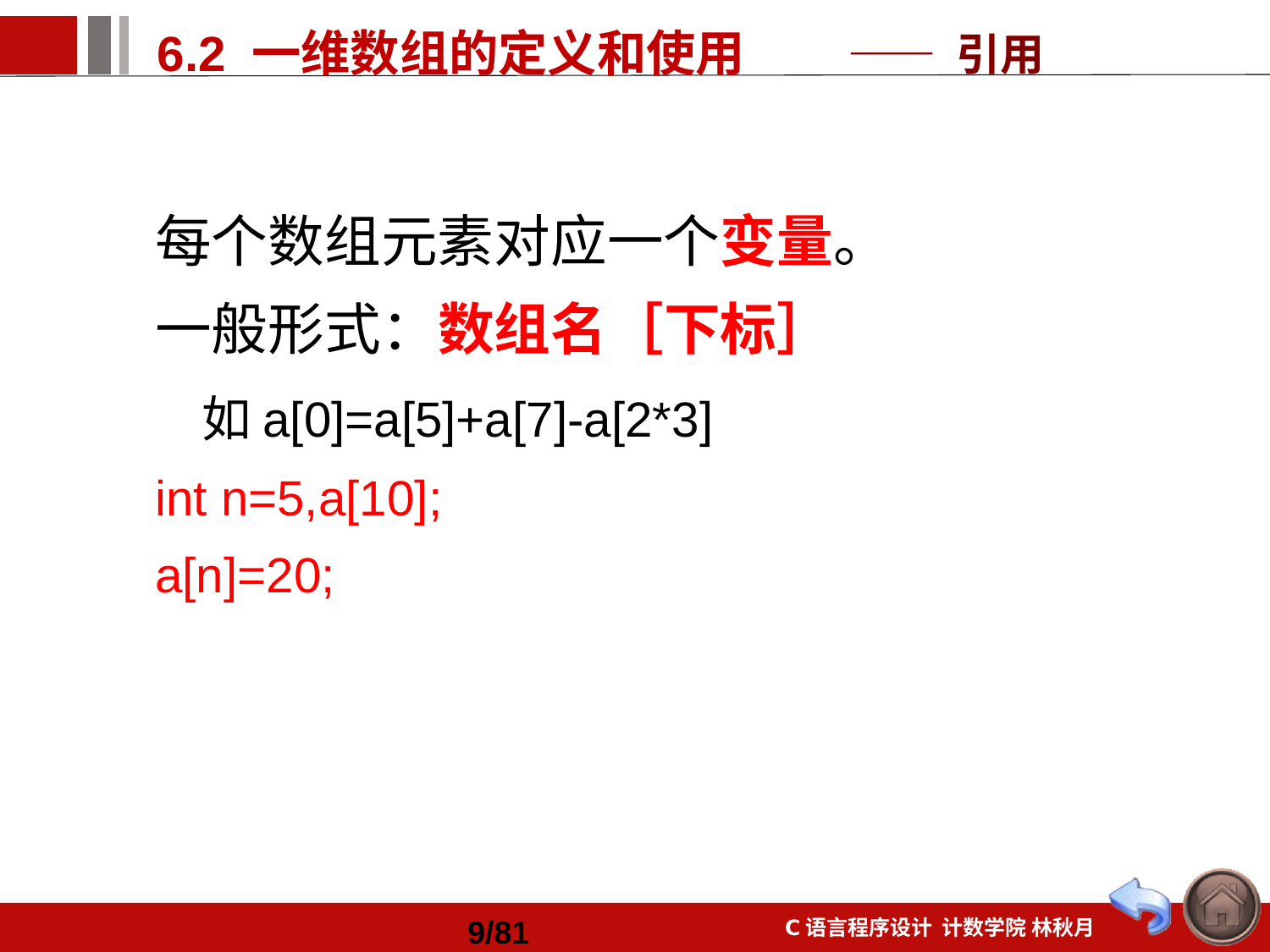

—— 引用
每个数组元素对应一个变量。
一般形式：数组名［下标］
   如a[0]=a[5]+a[7]-a[2*3]
int n=5,a[10];
a[n]=20;